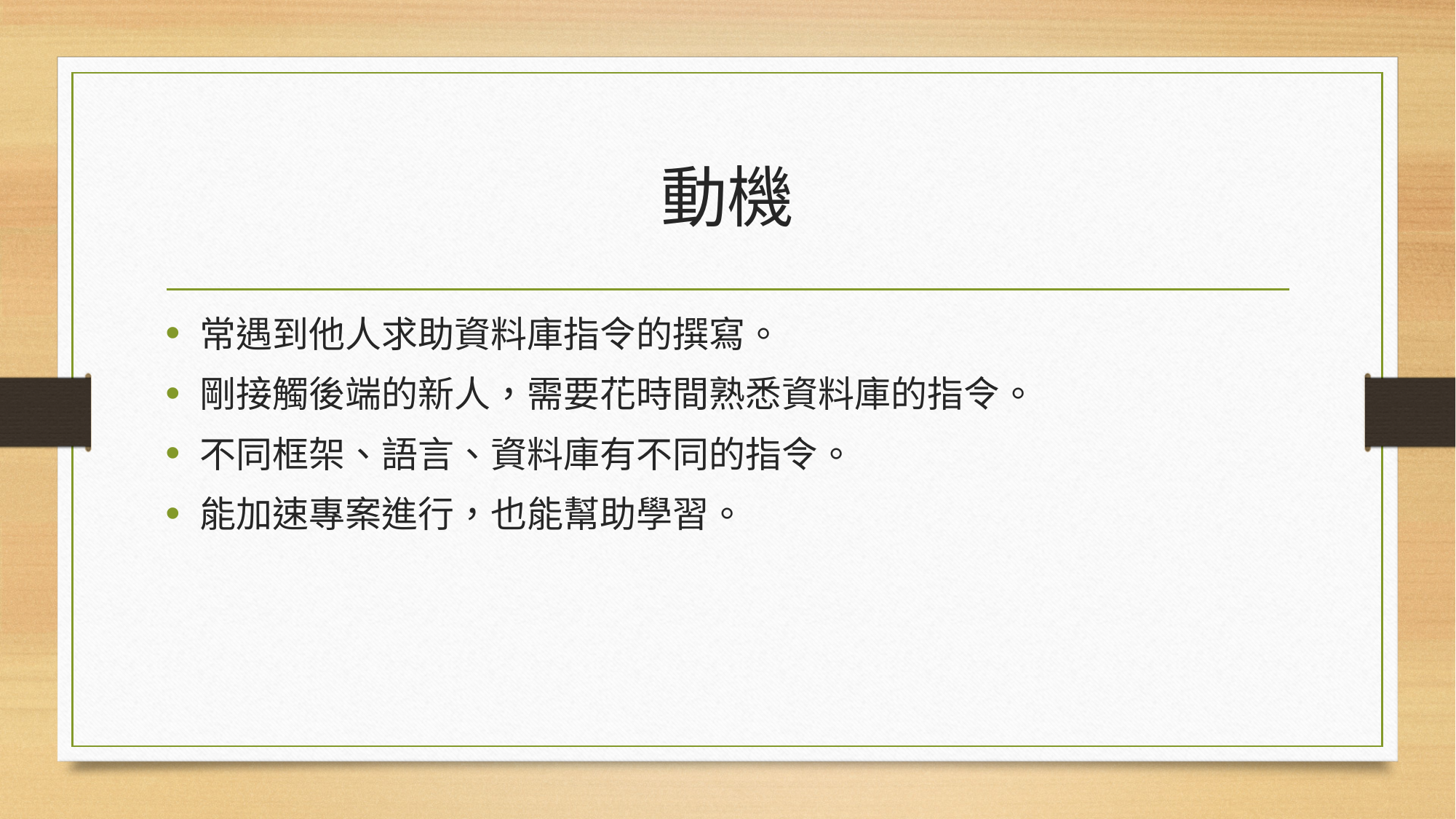

# 動機
常遇到他人求助資料庫指令的撰寫。
剛接觸後端的新人，需要花時間熟悉資料庫的指令。
不同框架、語言、資料庫有不同的指令。
能加速專案進行，也能幫助學習。